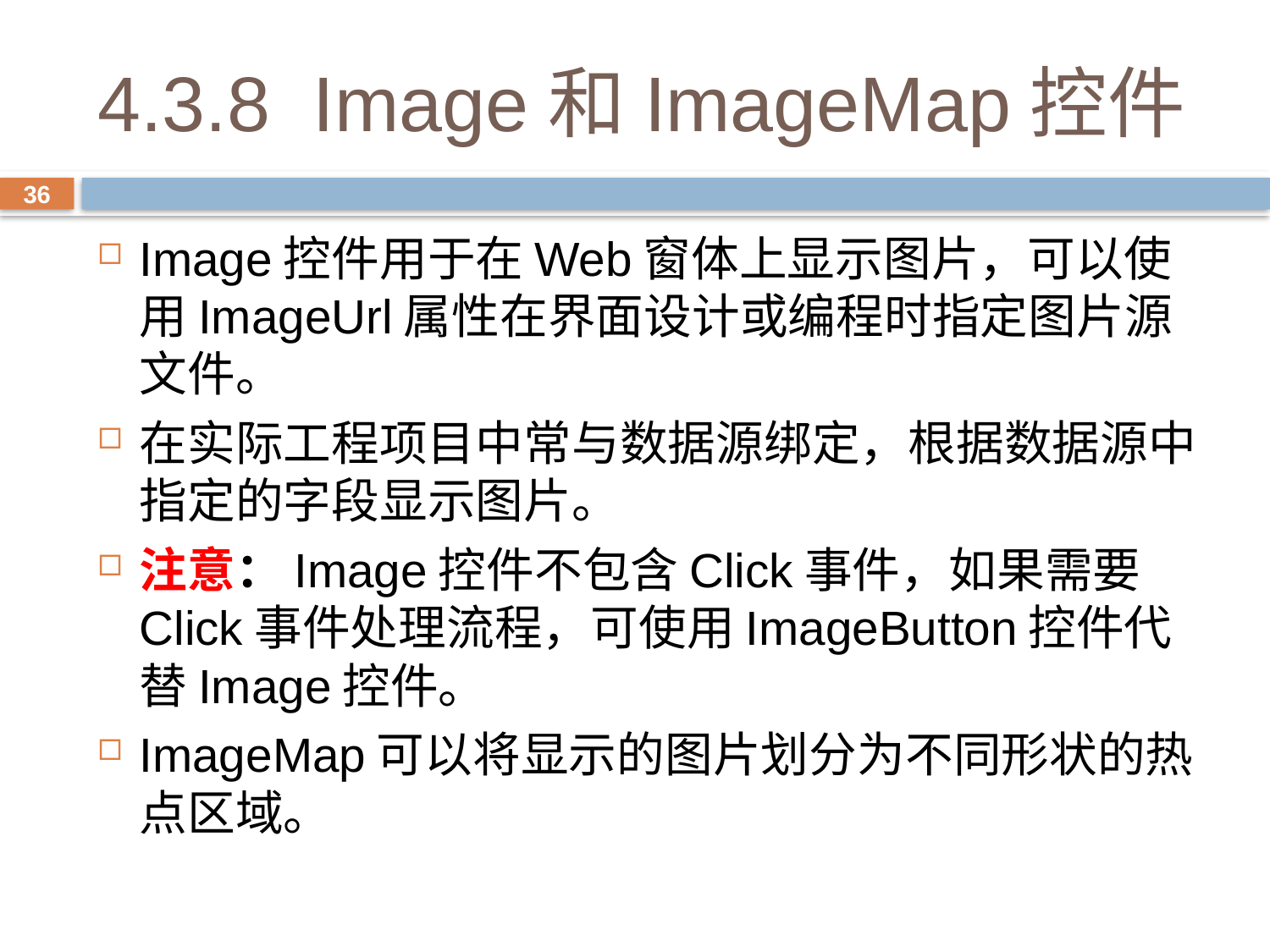

# 4.3.8  Image和ImageMap控件
36
Image控件用于在Web窗体上显示图片，可以使用ImageUrl属性在界面设计或编程时指定图片源文件。
在实际工程项目中常与数据源绑定，根据数据源中指定的字段显示图片。
注意：Image控件不包含Click事件，如果需要Click事件处理流程，可使用ImageButton控件代替Image控件。
ImageMap可以将显示的图片划分为不同形状的热点区域。